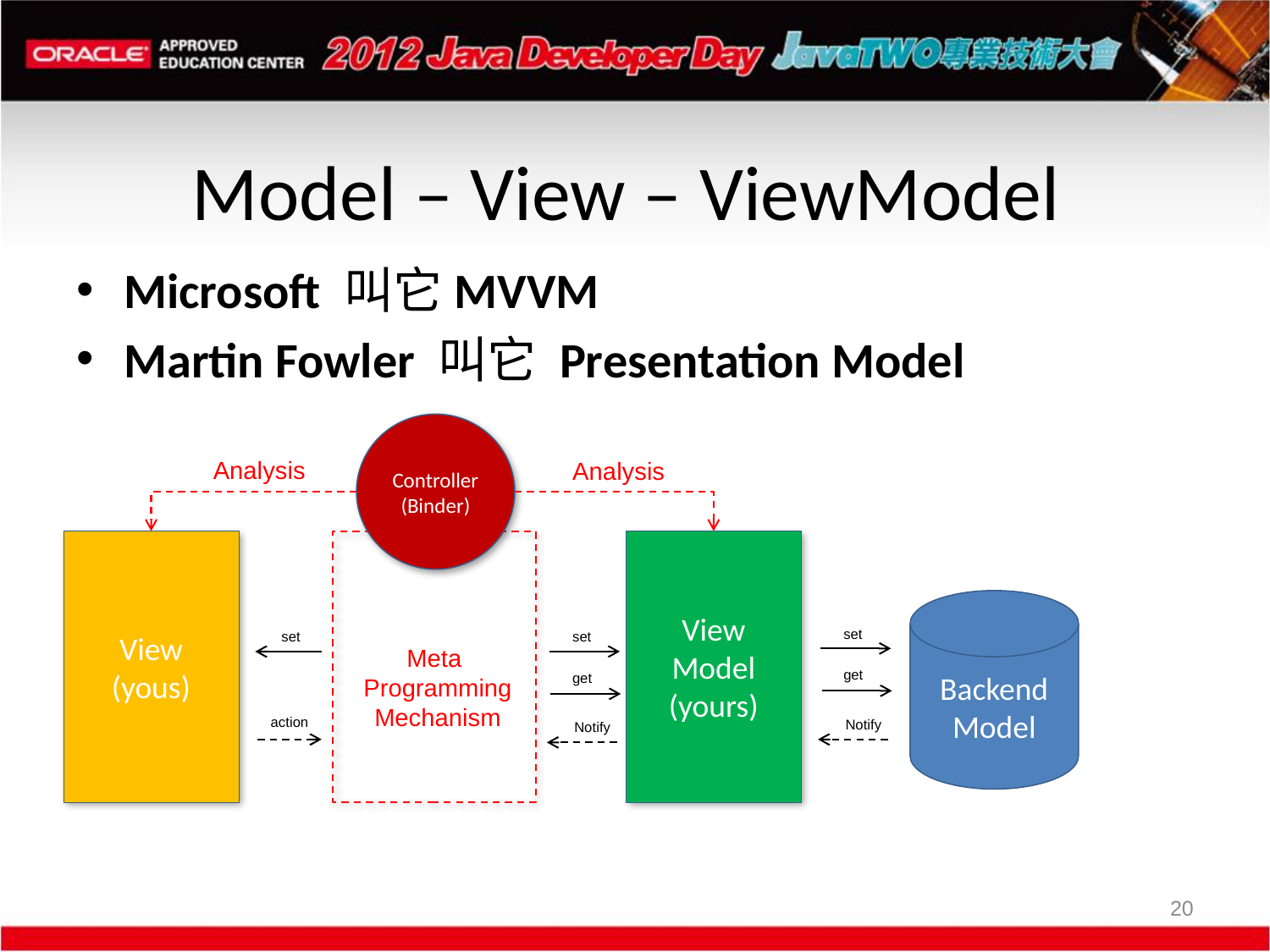

# Model – View – ViewModel
Microsoft 叫它MVVM
Martin Fowler 叫它 Presentation Model

Controller
(Binder)
Analysis
Analysis
View
(yous)

Meta
Programming
Mechanism
View
Model
(yours)
Backend
Model
set
set
set
get
get
action
Notify
Notify
20